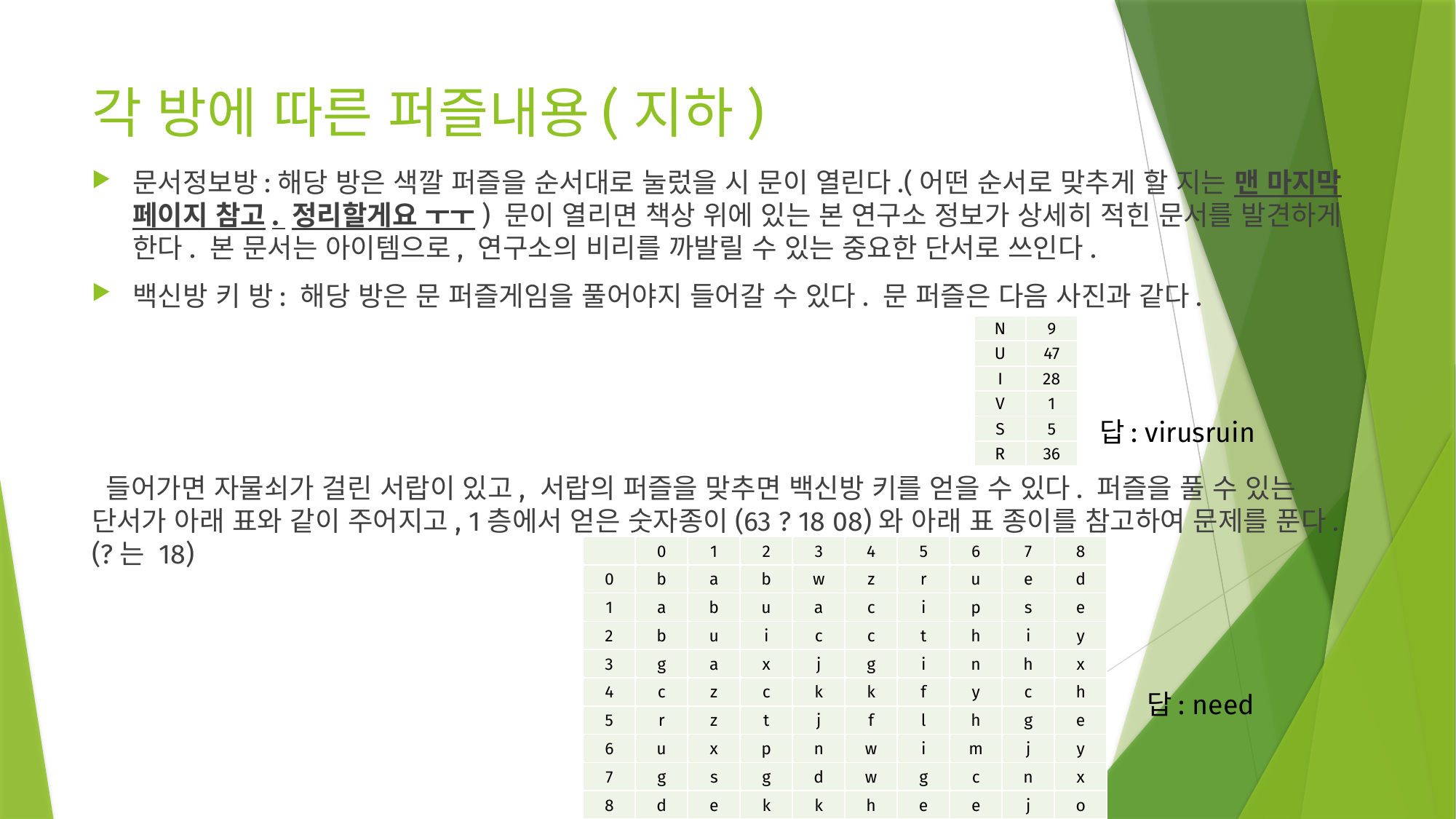

# 각 방에 따른 퍼즐내용(지하)
문서정보방:해당 방은 색깔 퍼즐을 순서대로 눌렀을 시 문이 열린다.(어떤 순서로 맞추게 할 지는 맨 마지막 페이지 참고. 정리할게요 ㅜㅜ) 문이 열리면 책상 위에 있는 본 연구소 정보가 상세히 적힌 문서를 발견하게 한다. 본 문서는 아이템으로, 연구소의 비리를 까발릴 수 있는 중요한 단서로 쓰인다.
백신방 키 방: 해당 방은 문 퍼즐게임을 풀어야지 들어갈 수 있다. 문 퍼즐은 다음 사진과 같다.

 들어가면 자물쇠가 걸린 서랍이 있고, 서랍의 퍼즐을 맞추면 백신방 키를 얻을 수 있다. 퍼즐을 풀 수 있는 단서가 아래 표와 같이 주어지고, 1층에서 얻은 숫자종이(63 ? 18 08)와 아래 표 종이를 참고하여 문제를 푼다.(?는 18)

| N | 9 |
| --- | --- |
| U | 47 |
| I | 28 |
| V | 1 |
| S | 5 |
| R | 36 |
답: virusruin
|  | 0 | 1 | 2 | 3 | 4 | 5 | 6 | 7 | 8 |
| --- | --- | --- | --- | --- | --- | --- | --- | --- | --- |
| 0 | b | a | b | w | z | r | u | e | d |
| 1 | a | b | u | a | c | i | p | s | e |
| 2 | b | u | i | c | c | t | h | i | y |
| 3 | g | a | x | j | g | i | n | h | x |
| 4 | c | z | c | k | k | f | y | c | h |
| 5 | r | z | t | j | f | l | h | g | e |
| 6 | u | x | p | n | w | i | m | j | y |
| 7 | g | s | g | d | w | g | c | n | x |
| 8 | d | e | k | k | h | e | e | j | o |
답: need